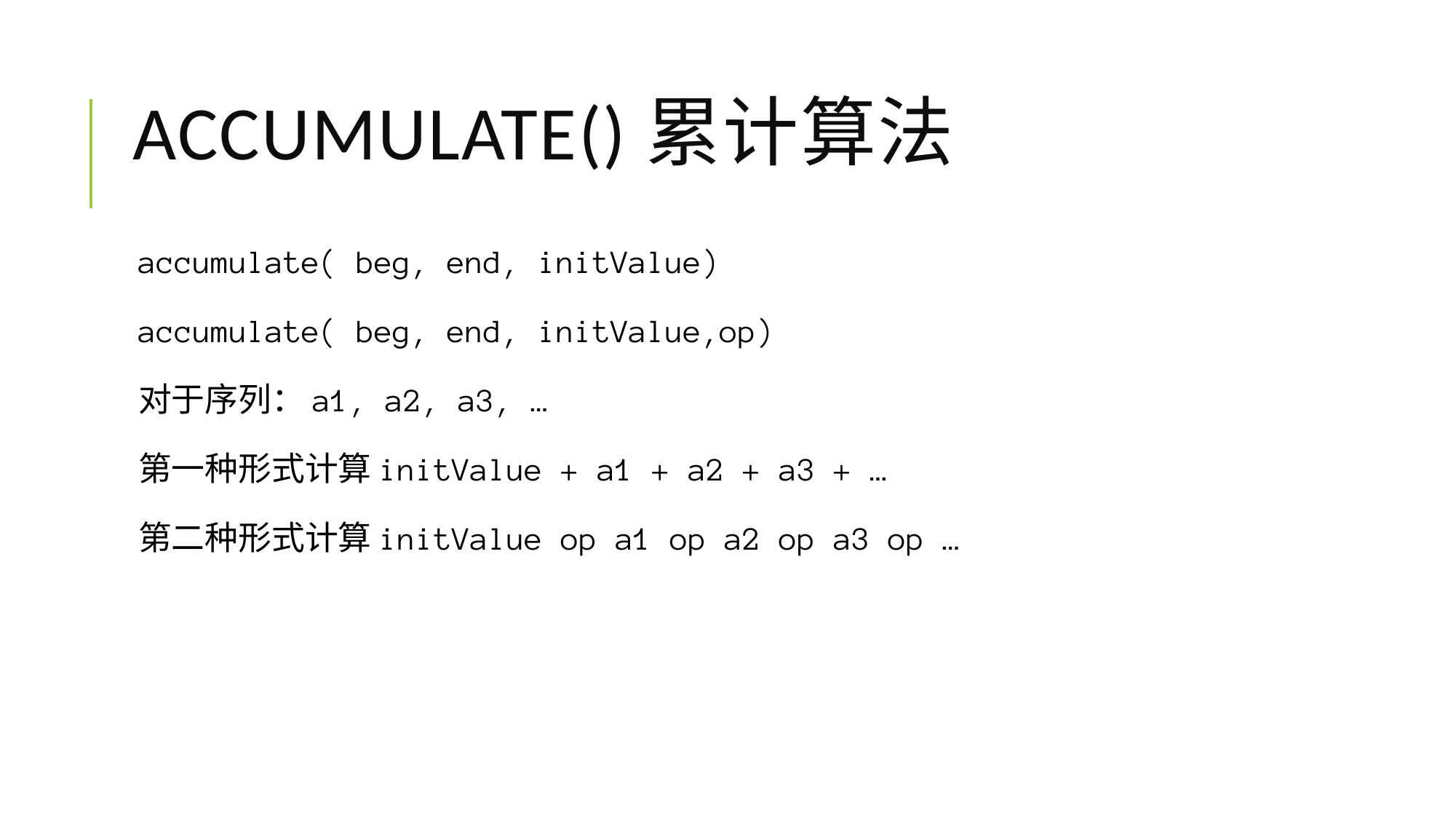

# accumulate()累计算法
accumulate( beg, end, initValue)
accumulate( beg, end, initValue,op)
对于序列：a1, a2, a3, …
第一种形式计算initValue + a1 + a2 + a3 + …
第二种形式计算initValue op a1 op a2 op a3 op …